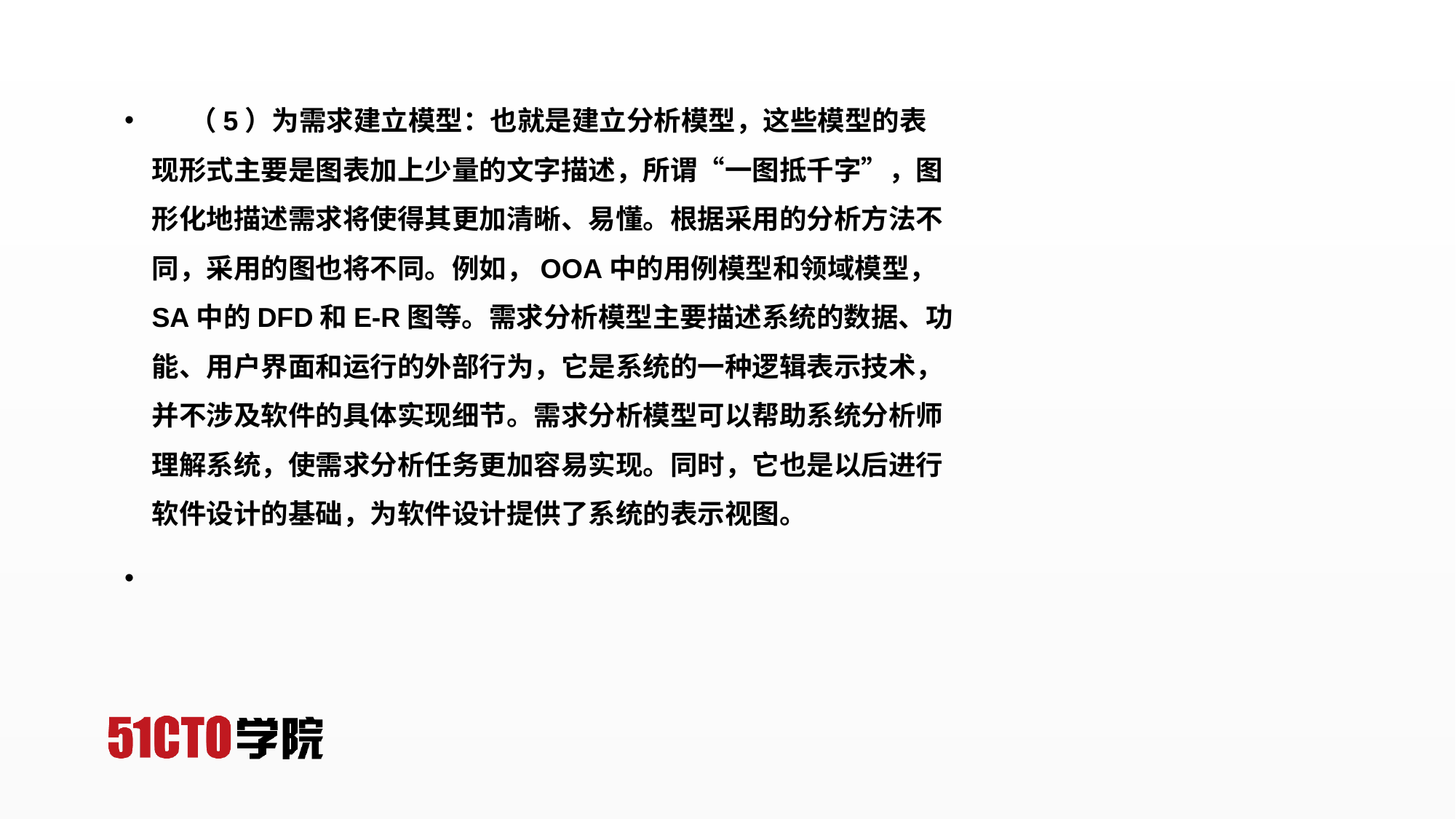

（5）为需求建立模型：也就是建立分析模型，这些模型的表现形式主要是图表加上少量的文字描述，所谓“一图抵千字”，图形化地描述需求将使得其更加清晰、易懂。根据采用的分析方法不同，采用的图也将不同。例如，OOA中的用例模型和领域模型，SA中的DFD和E-R图等。需求分析模型主要描述系统的数据、功能、用户界面和运行的外部行为，它是系统的一种逻辑表示技术，并不涉及软件的具体实现细节。需求分析模型可以帮助系统分析师理解系统，使需求分析任务更加容易实现。同时，它也是以后进行软件设计的基础，为软件设计提供了系统的表示视图。